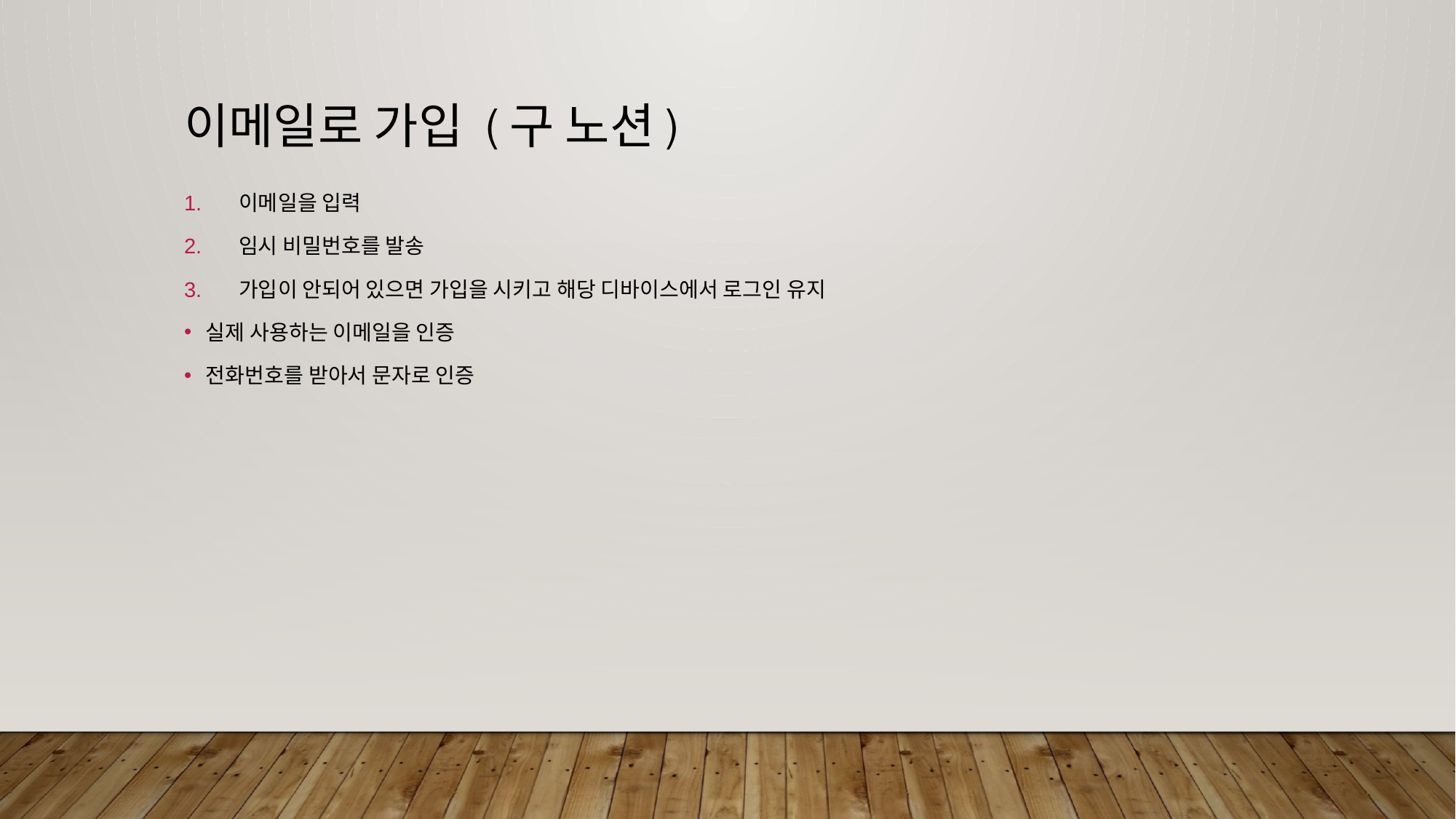

# 이메일로 가입 (구 노션)
이메일을 입력
임시 비밀번호를 발송
가입이 안되어 있으면 가입을 시키고 해당 디바이스에서 로그인 유지
실제 사용하는 이메일을 인증
전화번호를 받아서 문자로 인증